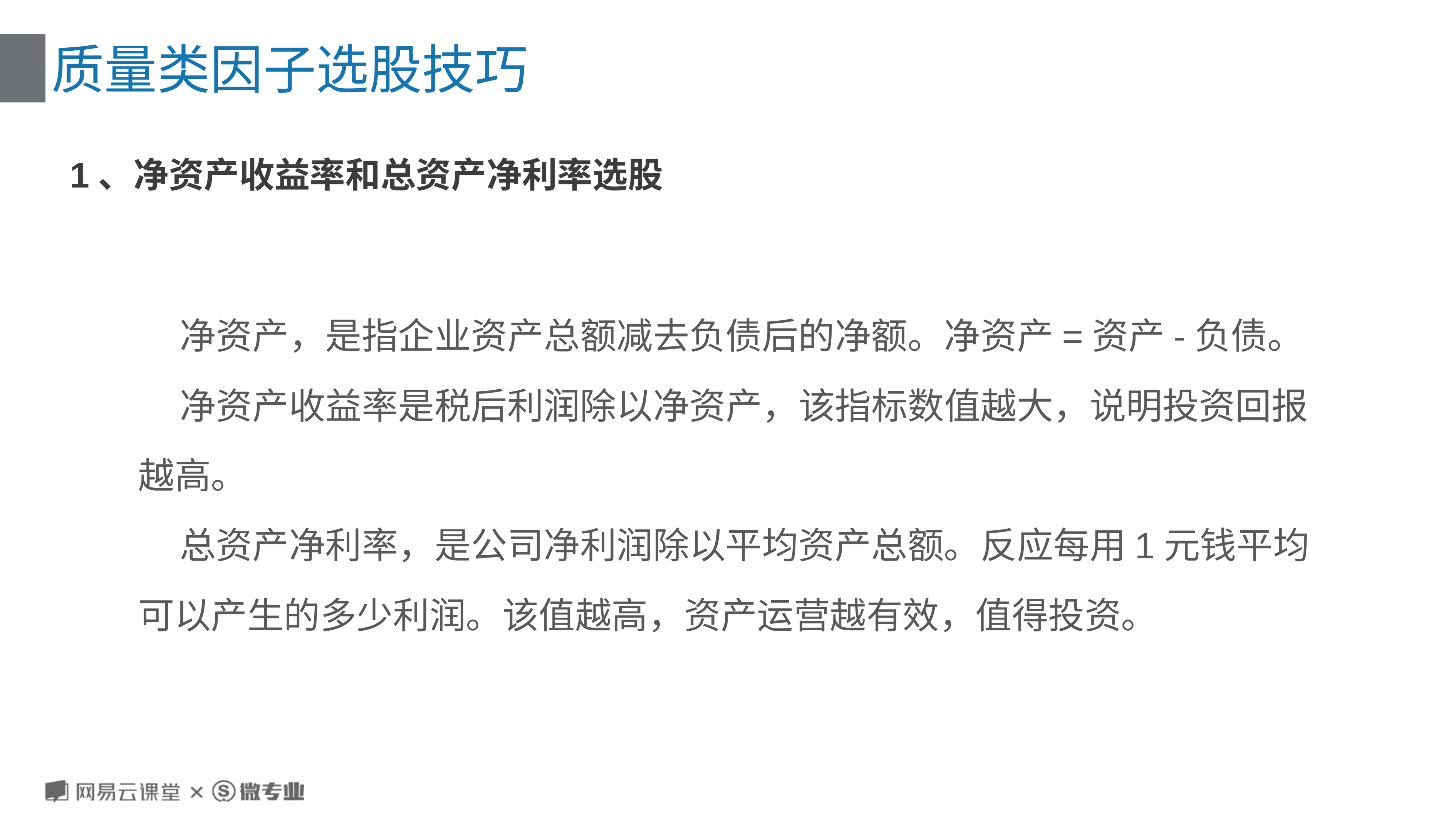

# 质量类因子选股技巧
1、净资产收益率和总资产净利率选股
    净资产，是指企业资产总额减去负债后的净额。净资产=资产-负债。
    净资产收益率是税后利润除以净资产，该指标数值越大，说明投资回报越高。
    总资产净利率，是公司净利润除以平均资产总额。反应每用1元钱平均可以产生的多少利润。该值越高，资产运营越有效，值得投资。